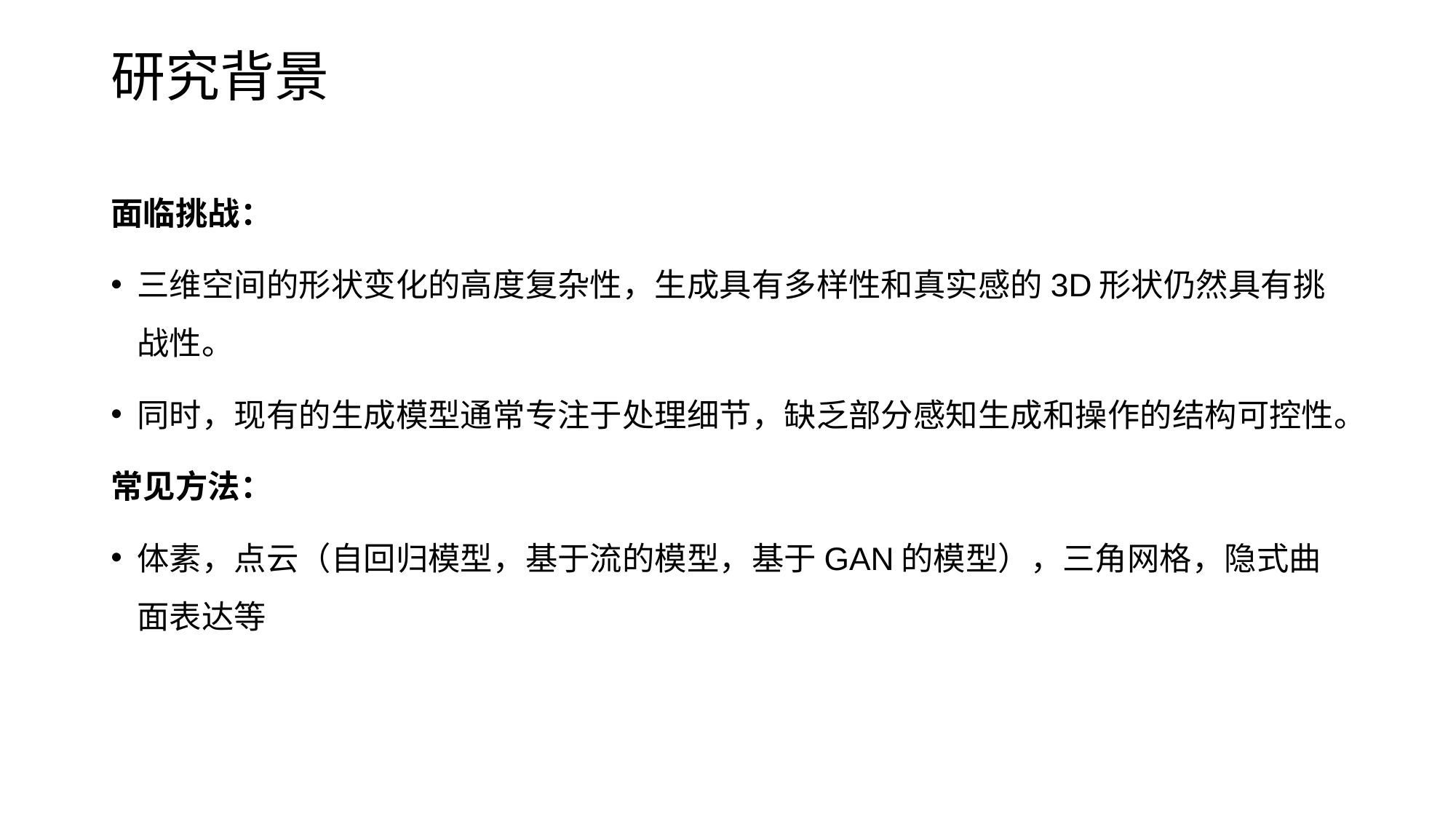

# 研究背景
面临挑战：
三维空间的形状变化的高度复杂性，生成具有多样性和真实感的3D形状仍然具有挑战性。
同时，现有的生成模型通常专注于处理细节，缺乏部分感知生成和操作的结构可控性。
常见方法：
体素，点云（自回归模型，基于流的模型，基于GAN的模型），三角网格，隐式曲面表达等